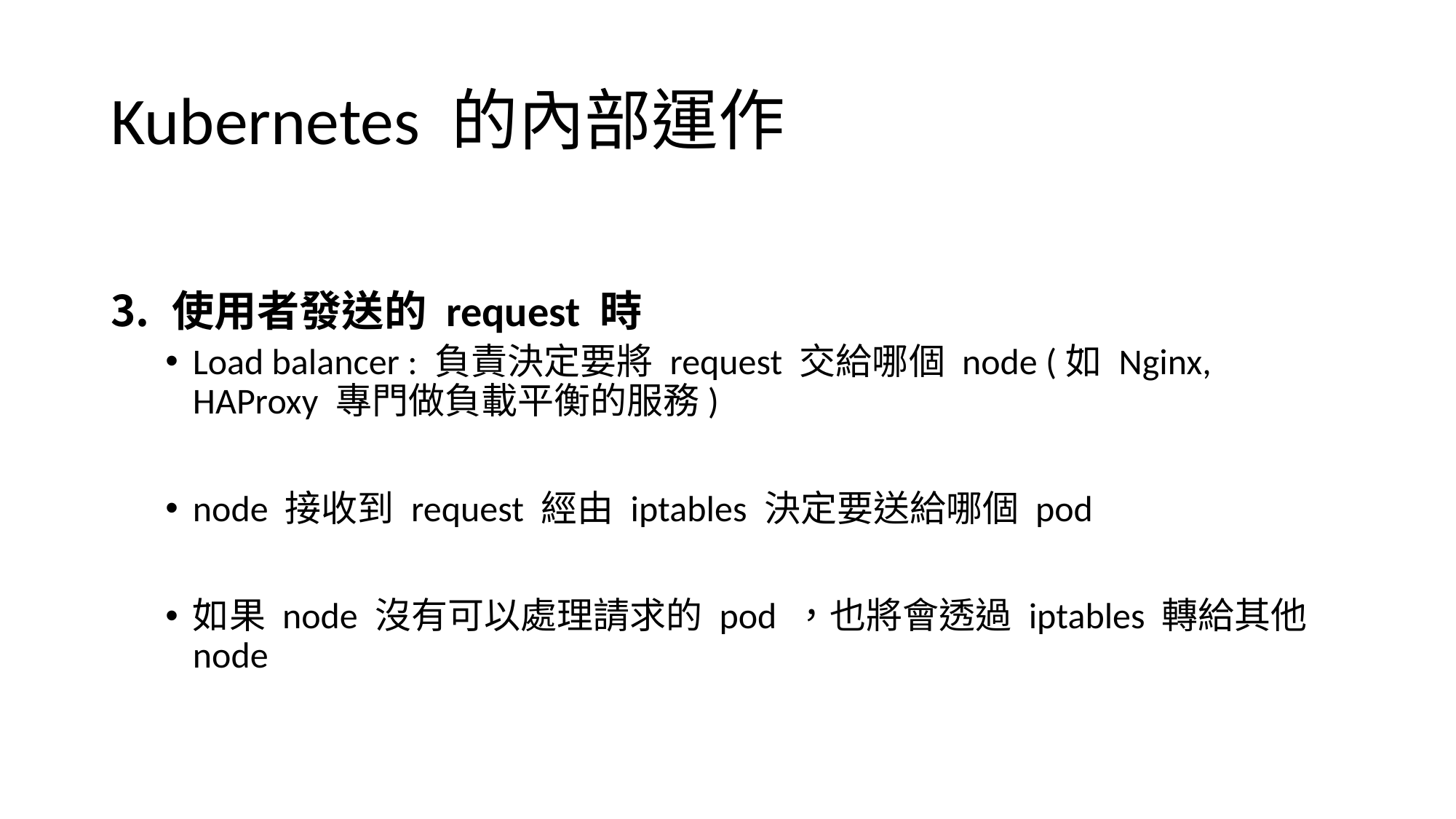

# Kubernetes 的內部運作

使用者發送的 request 時
Load balancer : 負責決定要將 request 交給哪個 node (如 Nginx, HAProxy 專門做負載平衡的服務)

node 接收到 request 經由 iptables 決定要送給哪個 pod

如果 node 沒有可以處理請求的 pod ，也將會透過 iptables 轉給其他 node